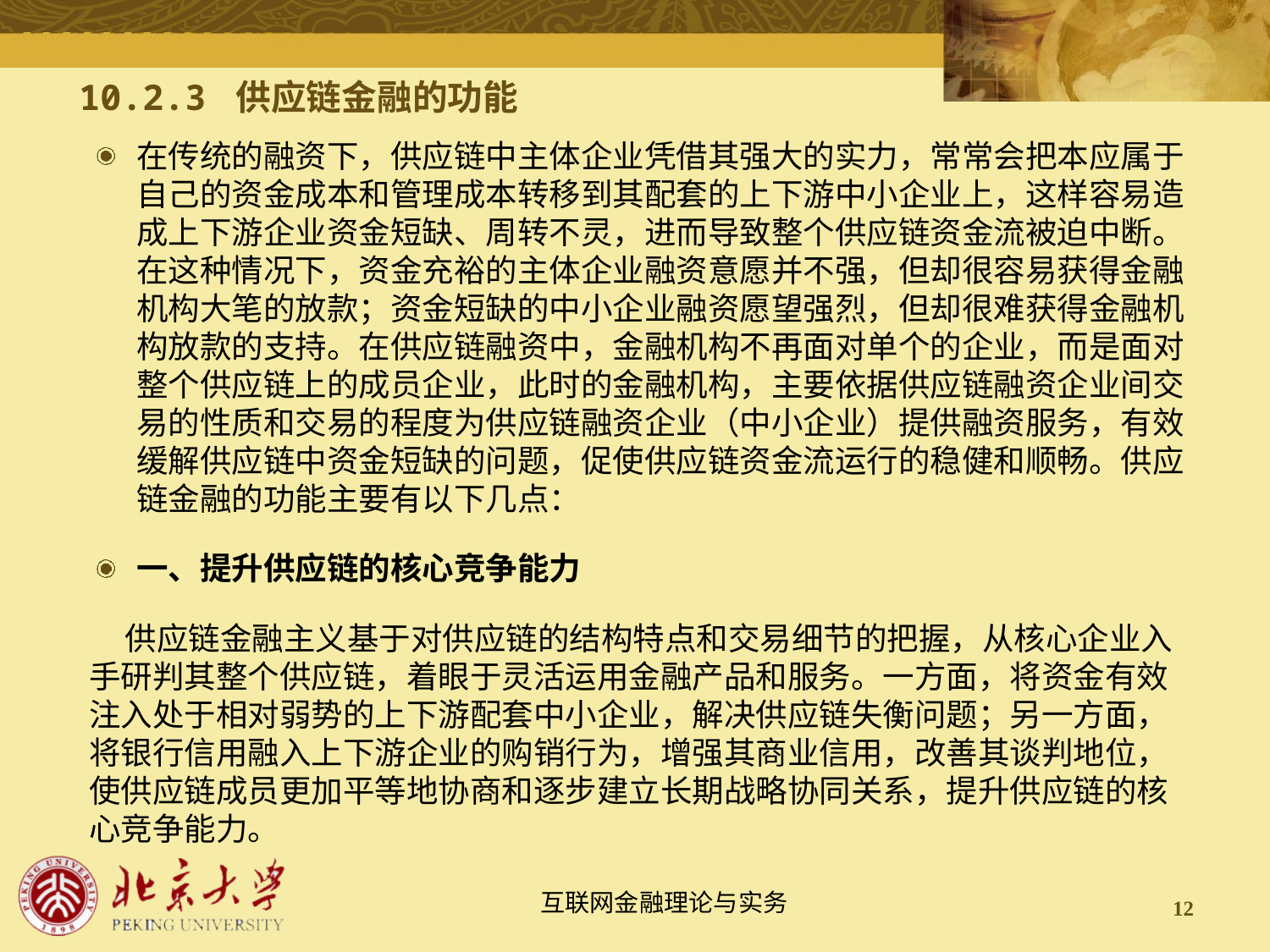

# 10.2.3 供应链金融的功能
在传统的融资下，供应链中主体企业凭借其强大的实力，常常会把本应属于自己的资金成本和管理成本转移到其配套的上下游中小企业上，这样容易造成上下游企业资金短缺、周转不灵，进而导致整个供应链资金流被迫中断。在这种情况下，资金充裕的主体企业融资意愿并不强，但却很容易获得金融机构大笔的放款；资金短缺的中小企业融资愿望强烈，但却很难获得金融机构放款的支持。在供应链融资中，金融机构不再面对单个的企业，而是面对整个供应链上的成员企业，此时的金融机构，主要依据供应链融资企业间交易的性质和交易的程度为供应链融资企业（中小企业）提供融资服务，有效缓解供应链中资金短缺的问题，促使供应链资金流运行的稳健和顺畅。供应链金融的功能主要有以下几点：
一、提升供应链的核心竞争能力
    供应链金融主义基于对供应链的结构特点和交易细节的把握，从核心企业入手研判其整个供应链，着眼于灵活运用金融产品和服务。一方面，将资金有效注入处于相对弱势的上下游配套中小企业，解决供应链失衡问题；另一方面，将银行信用融入上下游企业的购销行为，增强其商业信用，改善其谈判地位，使供应链成员更加平等地协商和逐步建立长期战略协同关系，提升供应链的核心竞争能力。

12